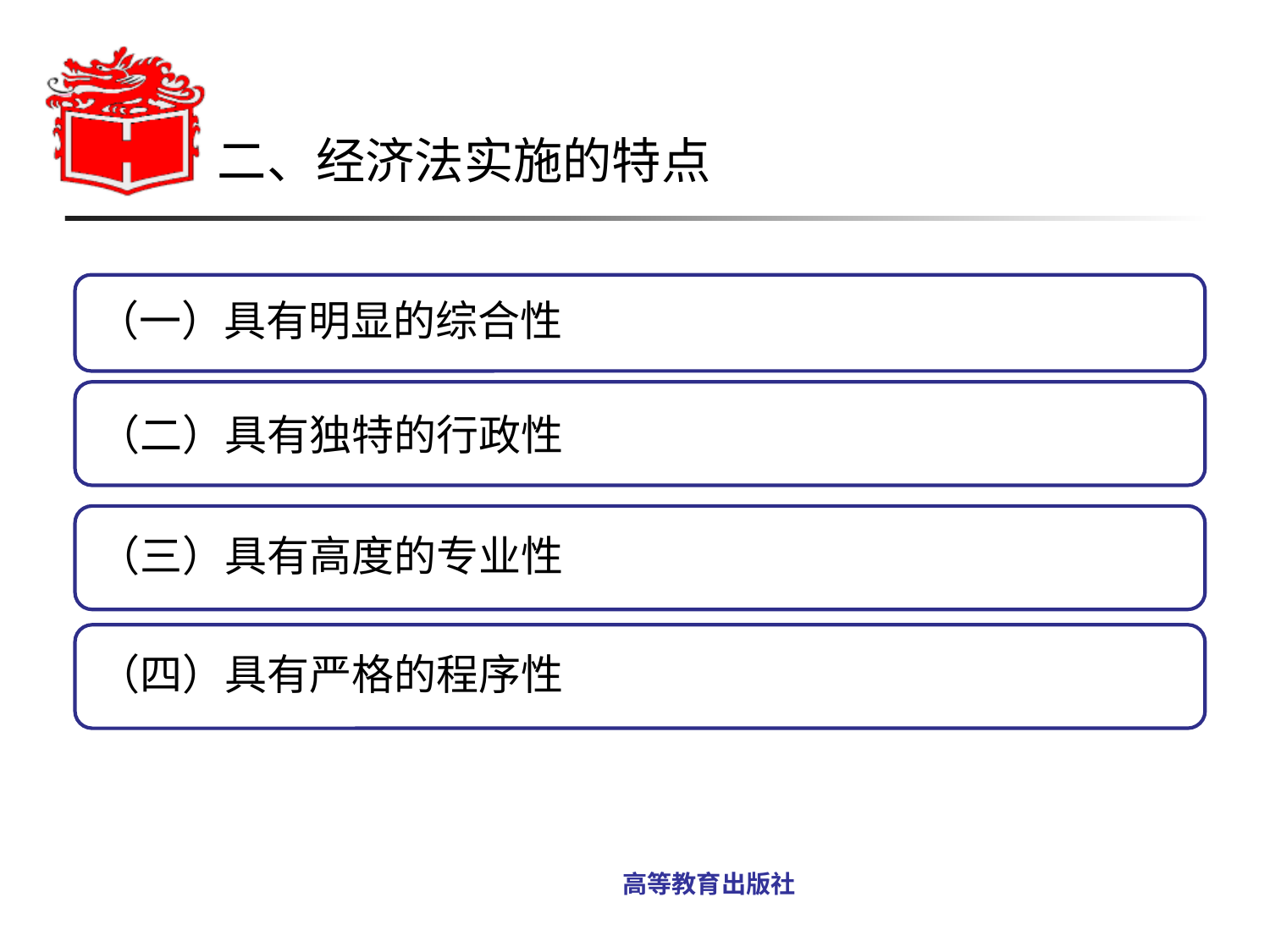

二、经济法实施的特点

（一）具有明显的综合性

（二）具有独特的行政性
（三）具有高度的专业性
（四）具有严格的程序性

高等教育出版社